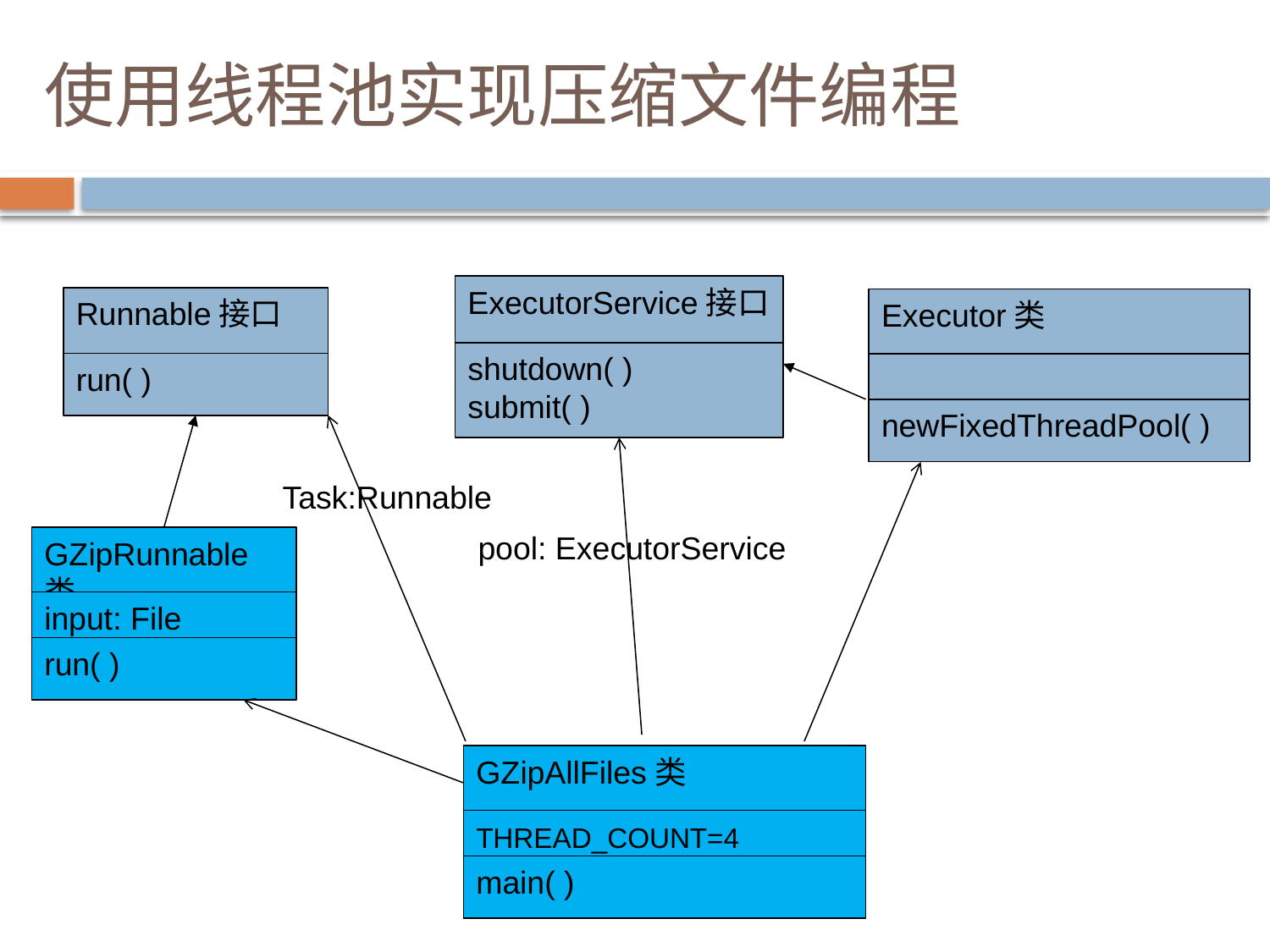

# 使用线程池实现压缩文件编程
ExecutorService接口
shutdown( )
submit( )
Runnable接口
run( )
Executor类

newFixedThreadPool( )
Task:Runnable
pool: ExecutorService
GZipRunnable类
input: File
run( )
GZipAllFiles类
THREAD_COUNT=4
main( )